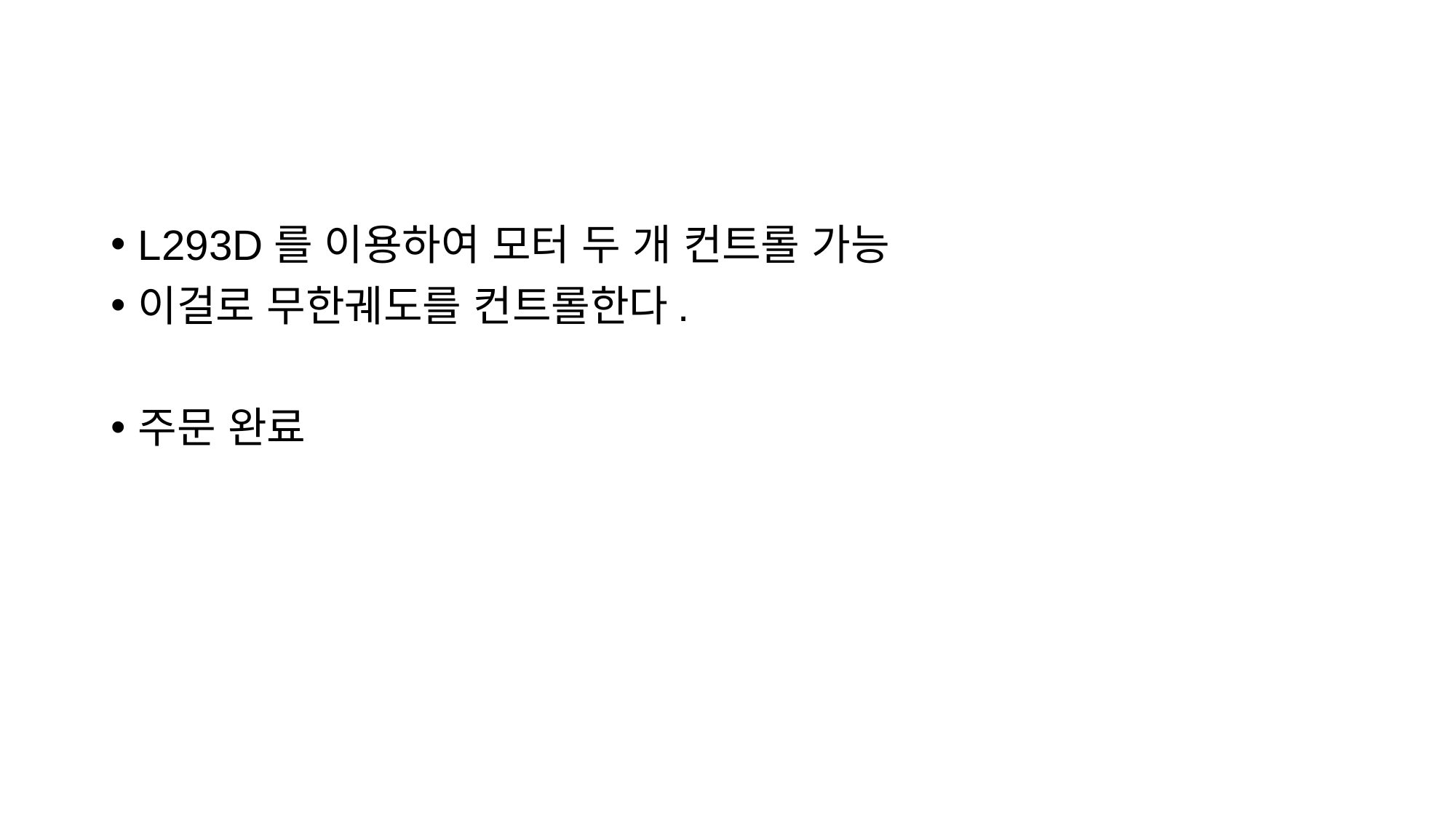

#
L293D를 이용하여 모터 두 개 컨트롤 가능
이걸로 무한궤도를 컨트롤한다.

주문 완료